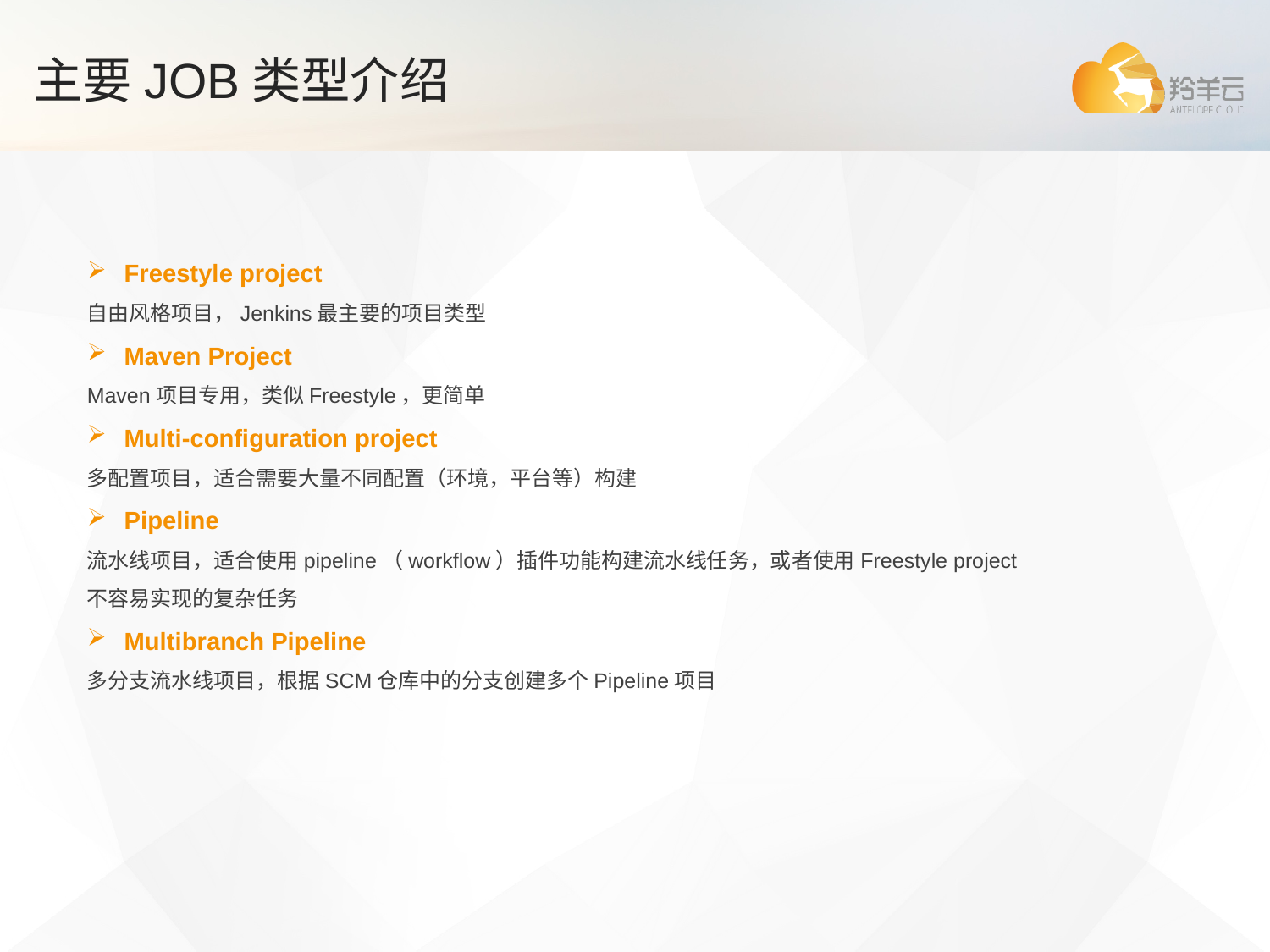

# 主要JOB类型介绍
 Freestyle project
自由风格项目，Jenkins最主要的项目类型
 Maven Project
Maven项目专用，类似Freestyle，更简单
 Multi-configuration project
多配置项目，适合需要大量不同配置（环境，平台等）构建
 Pipeline
流水线项目，适合使用pipeline（workflow）插件功能构建流水线任务，或者使用Freestyle project
不容易实现的复杂任务
 Multibranch Pipeline
多分支流水线项目，根据SCM仓库中的分支创建多个Pipeline项目